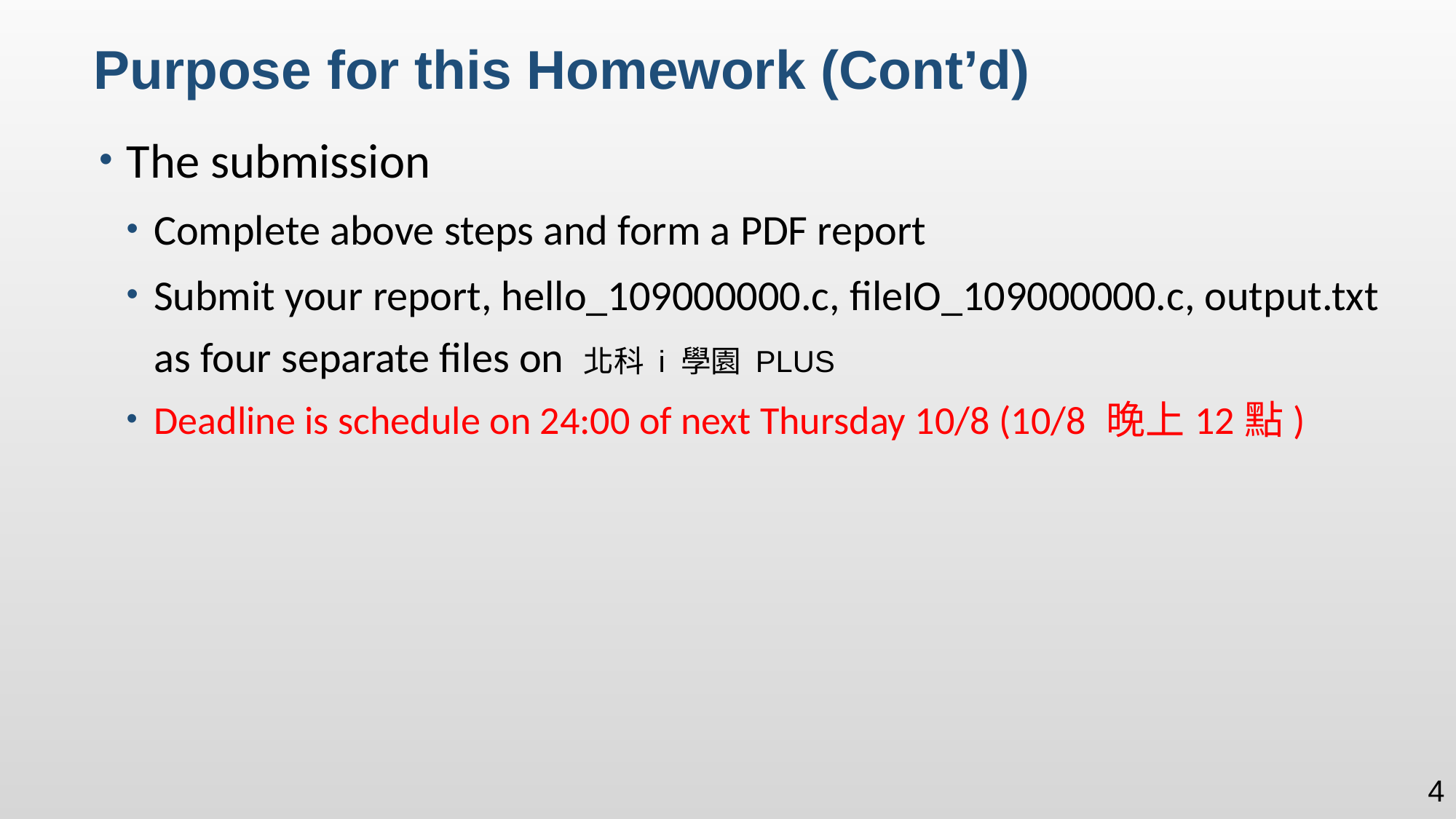

Purpose for this Homework (Cont’d)
The submission
Complete above steps and form a PDF report
Submit your report, hello_109000000.c, fileIO_109000000.c, output.txt as four separate files on 北科 i 學園 PLUS
Deadline is schedule on 24:00 of next Thursday 10/8 (10/8 晚上12點)

4